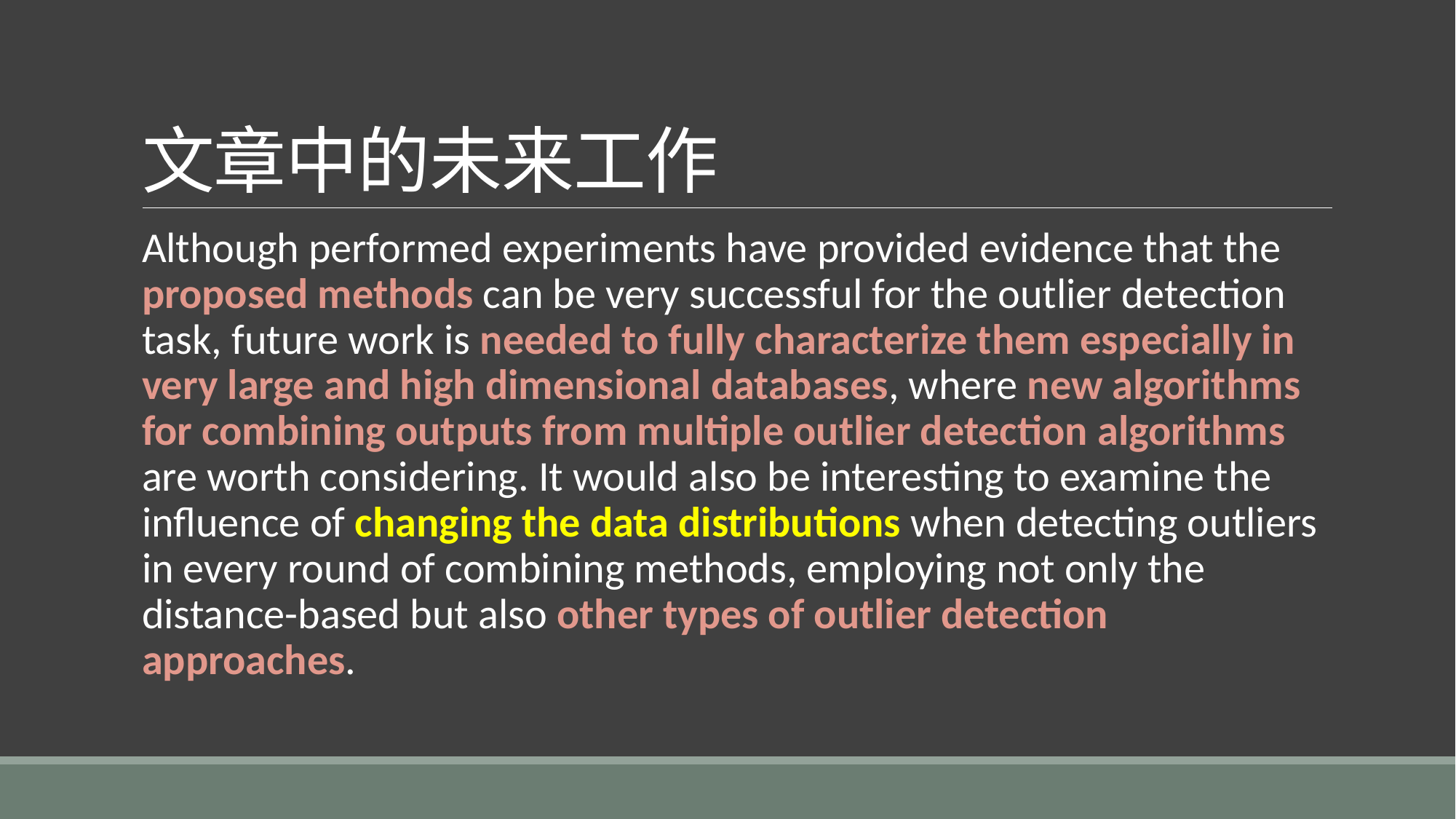

# 文章中的未来工作
Although performed experiments have provided evidence that the proposed methods can be very successful for the outlier detection task, future work is needed to fully characterize them especially in very large and high dimensional databases, where new algorithms for combining outputs from multiple outlier detection algorithms are worth considering. It would also be interesting to examine the influence of changing the data distributions when detecting outliers in every round of combining methods, employing not only the distance-based but also other types of outlier detection approaches.